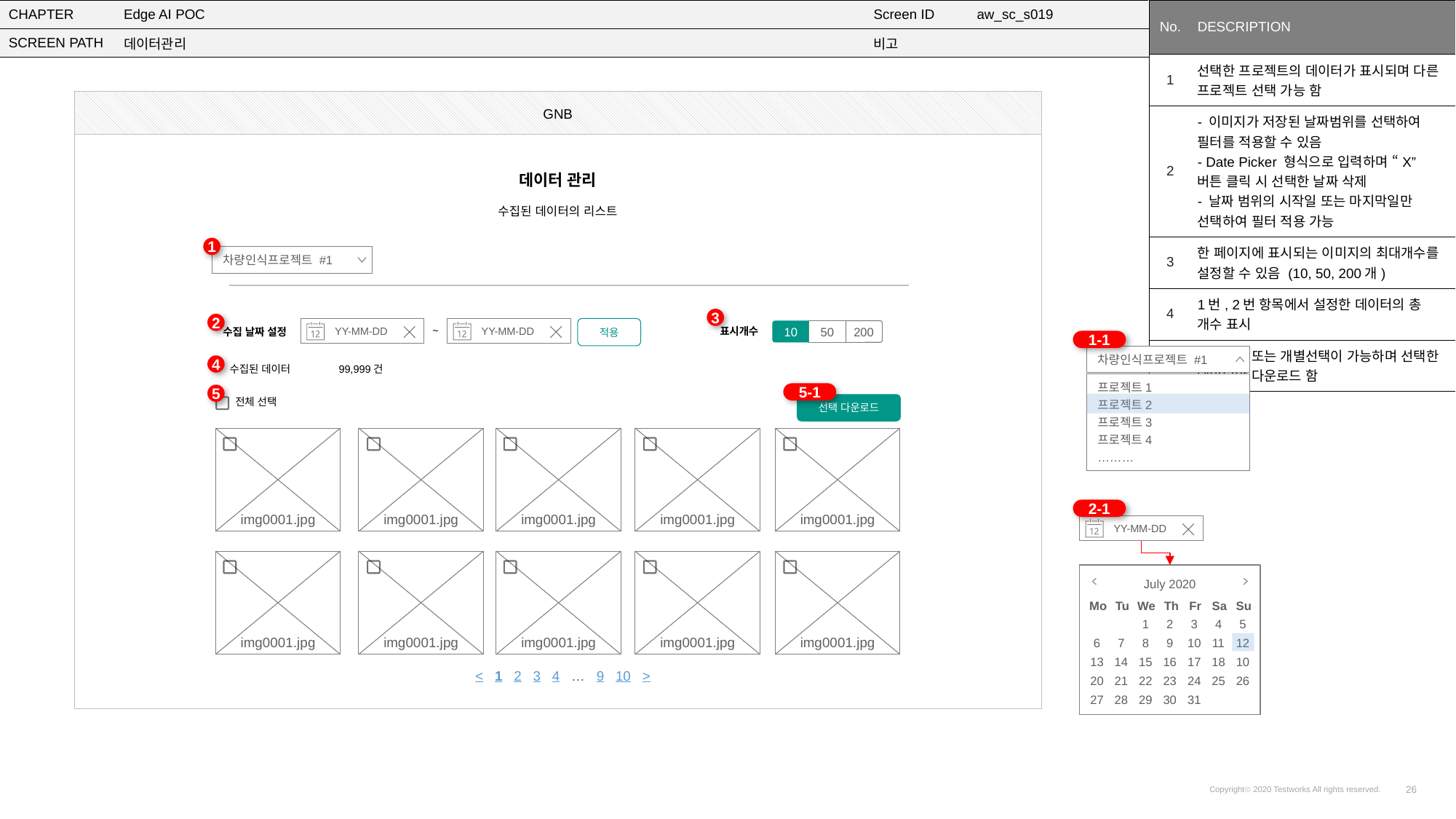

| CHAPTER | Edge AI POC | Screen ID | aw\_sc\_s019 |
| --- | --- | --- | --- |
| SCREEN PATH | 데이터관리 | 비고 |  |
| No. | DESCRIPTION |
| --- | --- |
| 1 | 선택한 프로젝트의 데이터가 표시되며 다른 프로젝트 선택 가능 함 |
| 2 | - 이미지가 저장된 날짜범위를 선택하여 필터를 적용할 수 있음 - Date Picker 형식으로 입력하며 “X”버튼 클릭 시 선택한 날짜 삭제 - 날짜 범위의 시작일 또는 마지막일만 선택하여 필터 적용 가능 |
| 3 | 한 페이지에 표시되는 이미지의 최대개수를 설정할 수 있음 (10, 50, 200개) |
| 4 | 1번, 2번 항목에서 설정한 데이터의 총 개수 표시 |
| 5 | 전체선택 또는 개별선택이 가능하며 선택한 데이터만 다운로드 함 |
GNB

데이터 관리

수집된 데이터의 리스트
1
차량인식프로젝트 #1

3
2
적용
        YY-MM-DD

        YY-MM-DD

10
200
50
~
표시개수
수집 날짜 설정
1-1
차량인식프로젝트 #1

프로젝트1
프로젝트2
프로젝트3
프로젝트4
………

4
수집된 데이터 	99,999건
5-1
5
선택 다운로드
전체 선택

img0001.jpg

img0001.jpg

img0001.jpg

img0001.jpg

img0001.jpg

2-1
        YY-MM-DD

img0001.jpg

img0001.jpg

img0001.jpg

img0001.jpg

img0001.jpg

July 2020

Mo
Tu
We
Th
Fr
Sa
Su
1
2
3
4
5
6
7
8
9
10
11
12
13
14
15
16
17
18
10
20
21
22
23
24
25
26
27
28
29
30
31

<   1   2   3   4   …   9   10   >